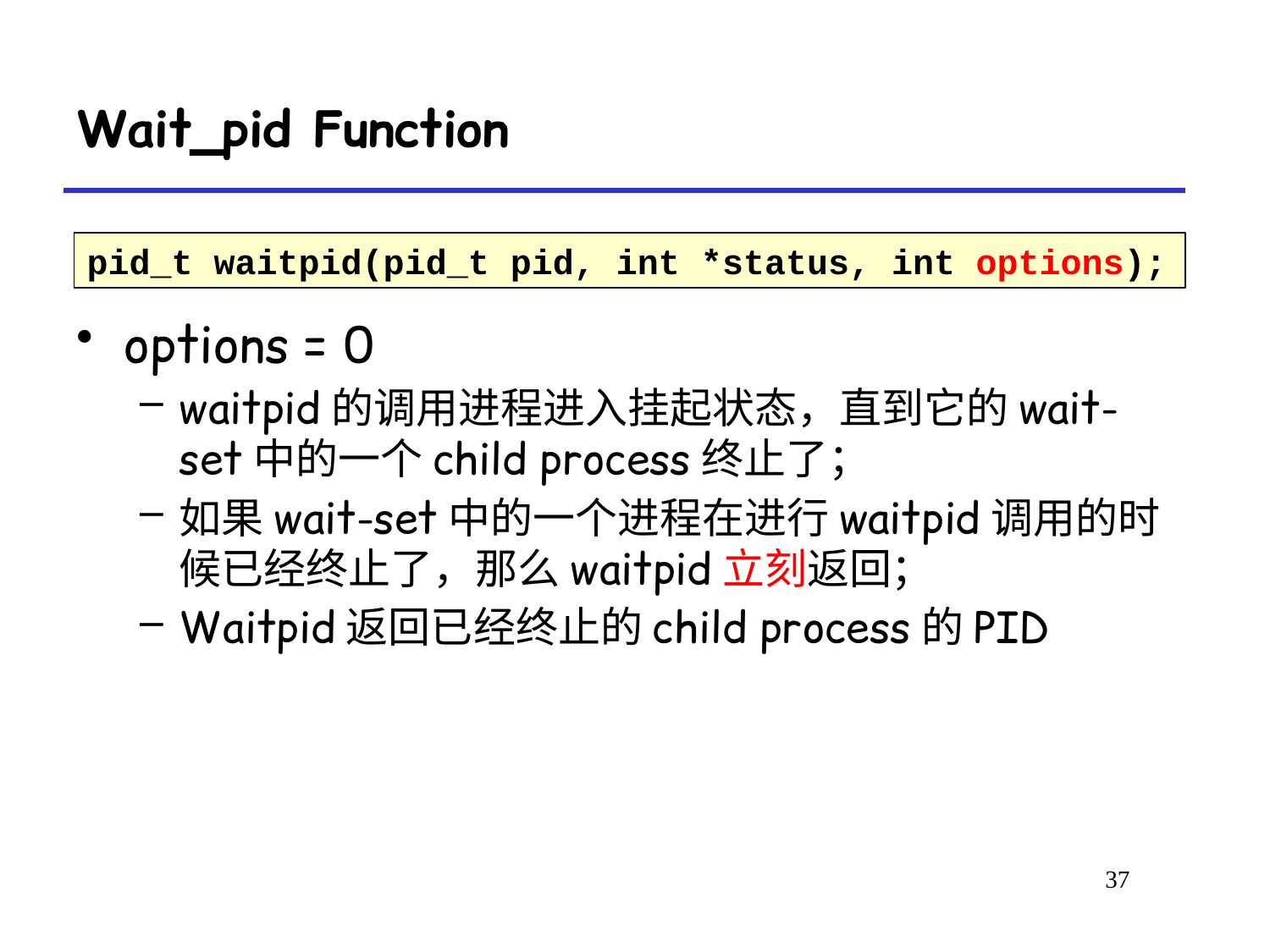

Wait_pid Function
pid_t waitpid(pid_t pid, int *status, int options);
options = 0
waitpid的调用进程进入挂起状态，直到它的wait-set中的一个child process终止了；
如果wait-set中的一个进程在进行waitpid调用的时候已经终止了，那么waitpid立刻返回；
Waitpid返回已经终止的child process的PID
# 37